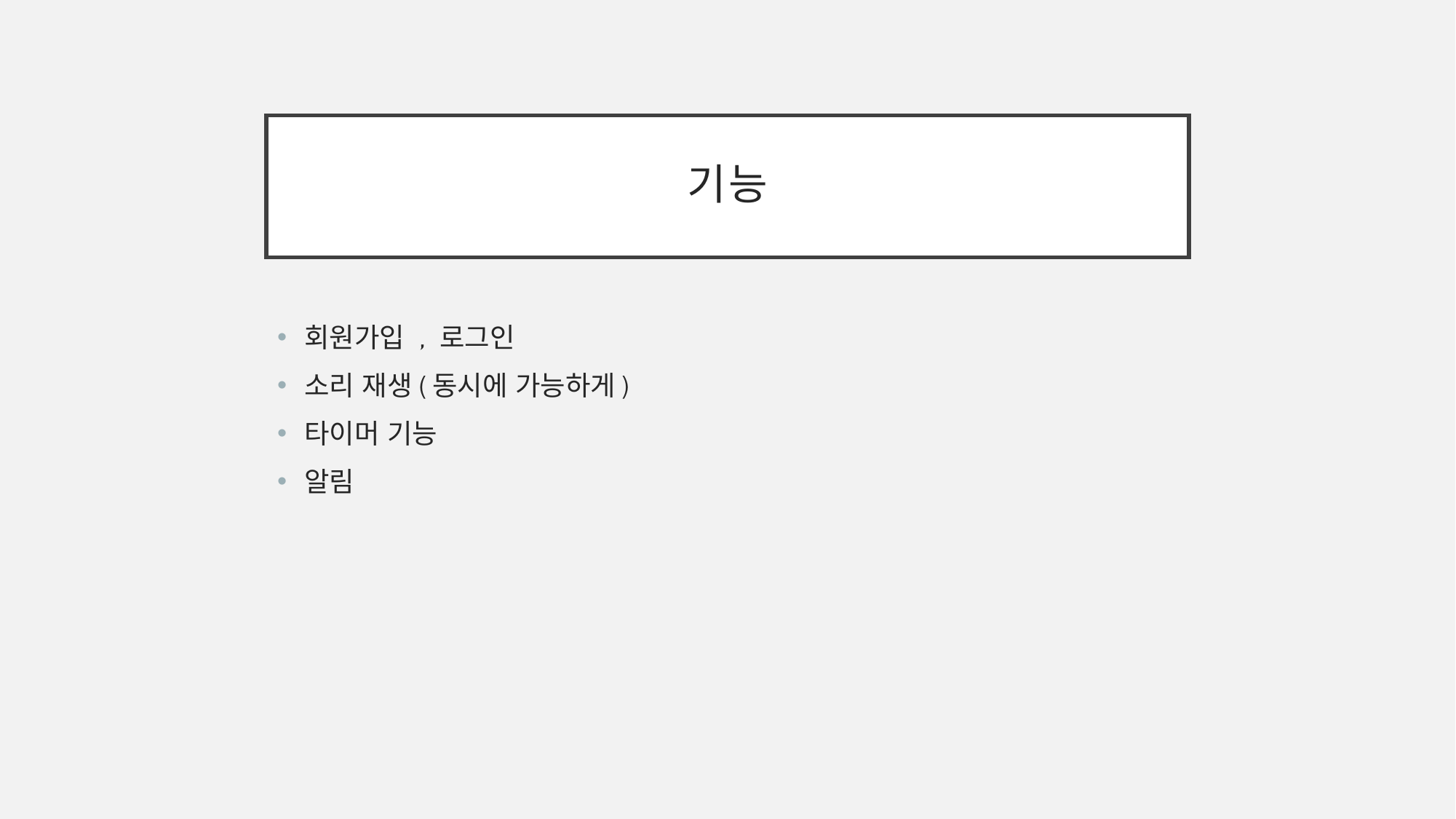

# 기능
회원가입 , 로그인
소리 재생(동시에 가능하게)
타이머 기능
알림